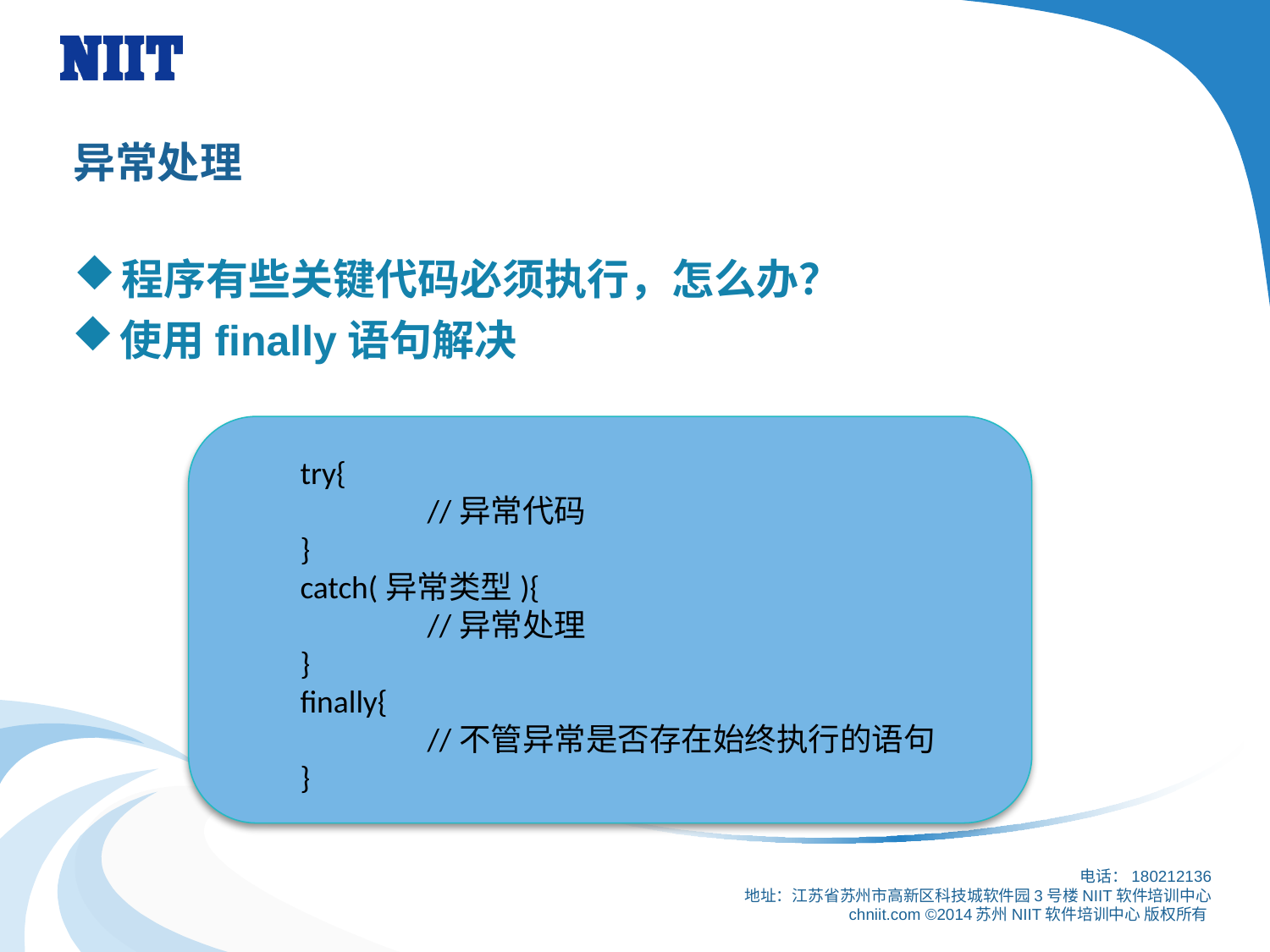

# 异常处理
程序有些关键代码必须执行，怎么办？
使用finally语句解决

try{
	//异常代码
}
catch(异常类型){
	//异常处理
}
finally{
	//不管异常是否存在始终执行的语句
}